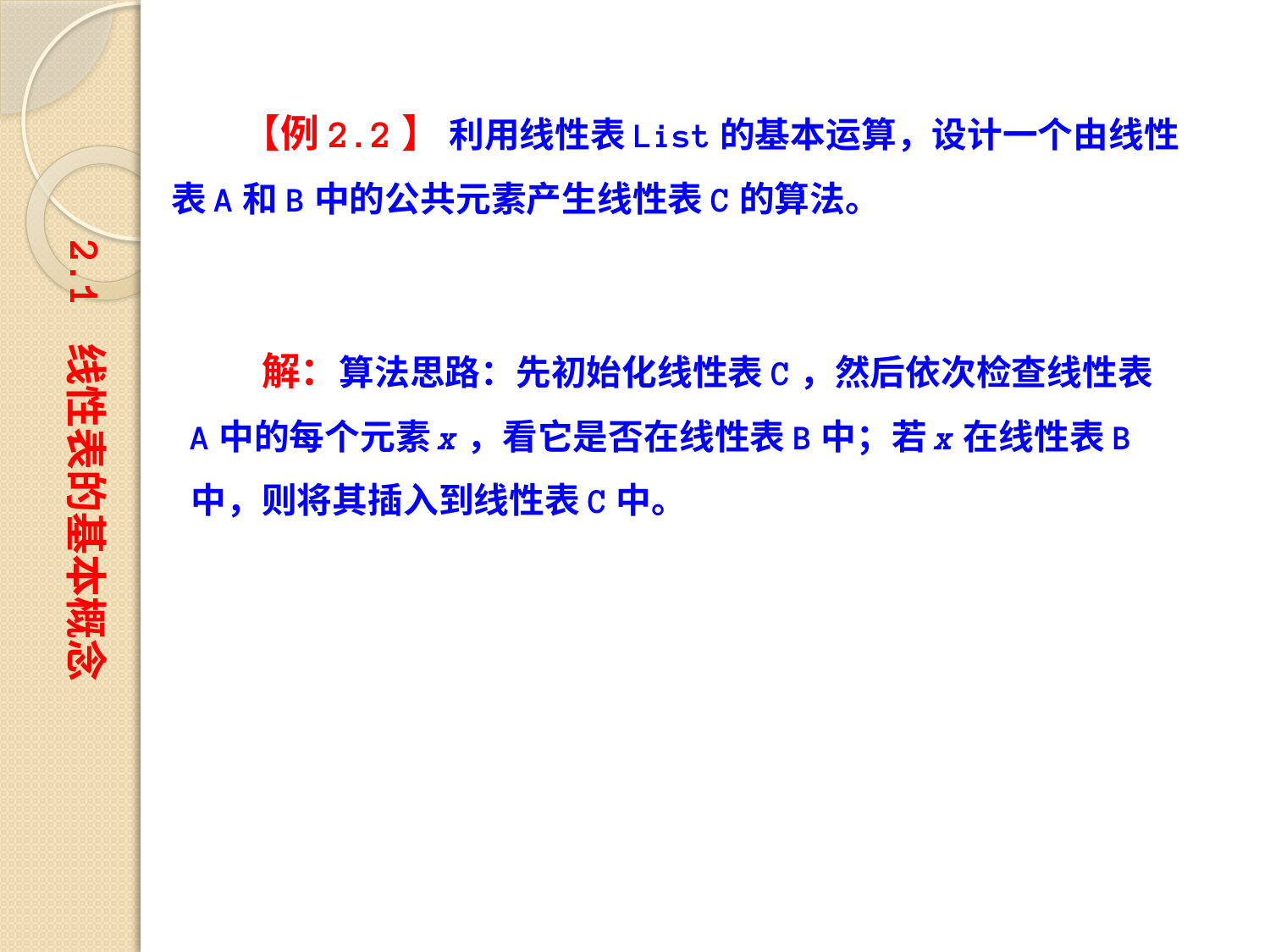

【例2.2】 利用线性表List的基本运算，设计一个由线性表A和B中的公共元素产生线性表C的算法。
2.1 线性表的基本概念
　　解：算法思路：先初始化线性表C，然后依次检查线性表A中的每个元素x，看它是否在线性表B中；若x在线性表B中，则将其插入到线性表C中。